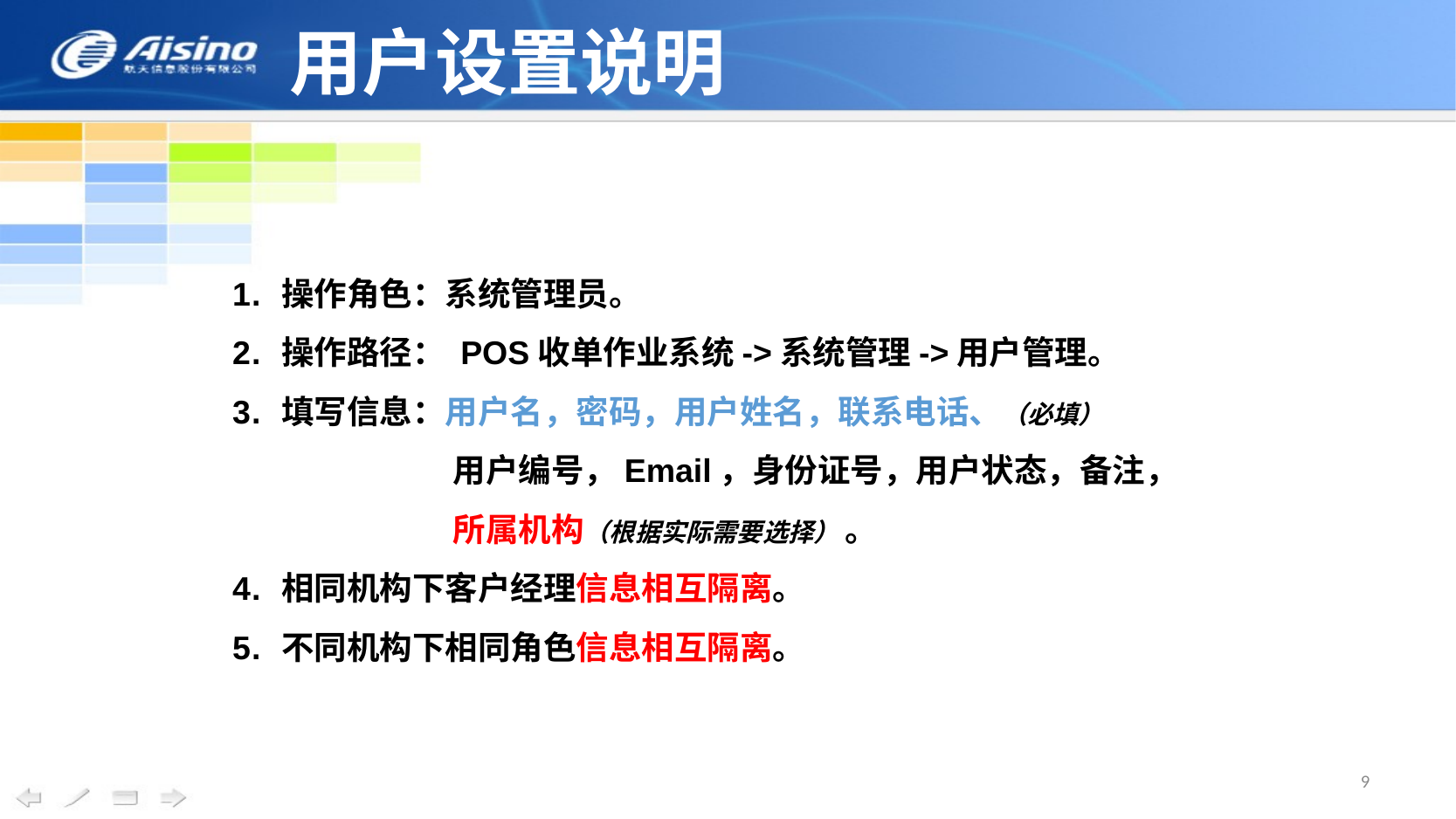

# 用户设置说明

操作角色：系统管理员。
操作路径： POS收单作业系统->系统管理->用户管理。
填写信息：用户名，密码，用户姓名，联系电话、（必填）
	           用户编号，Email，身份证号，用户状态，备注，
	           所属机构（根据实际需要选择） 。
相同机构下客户经理信息相互隔离。
不同机构下相同角色信息相互隔离。
9